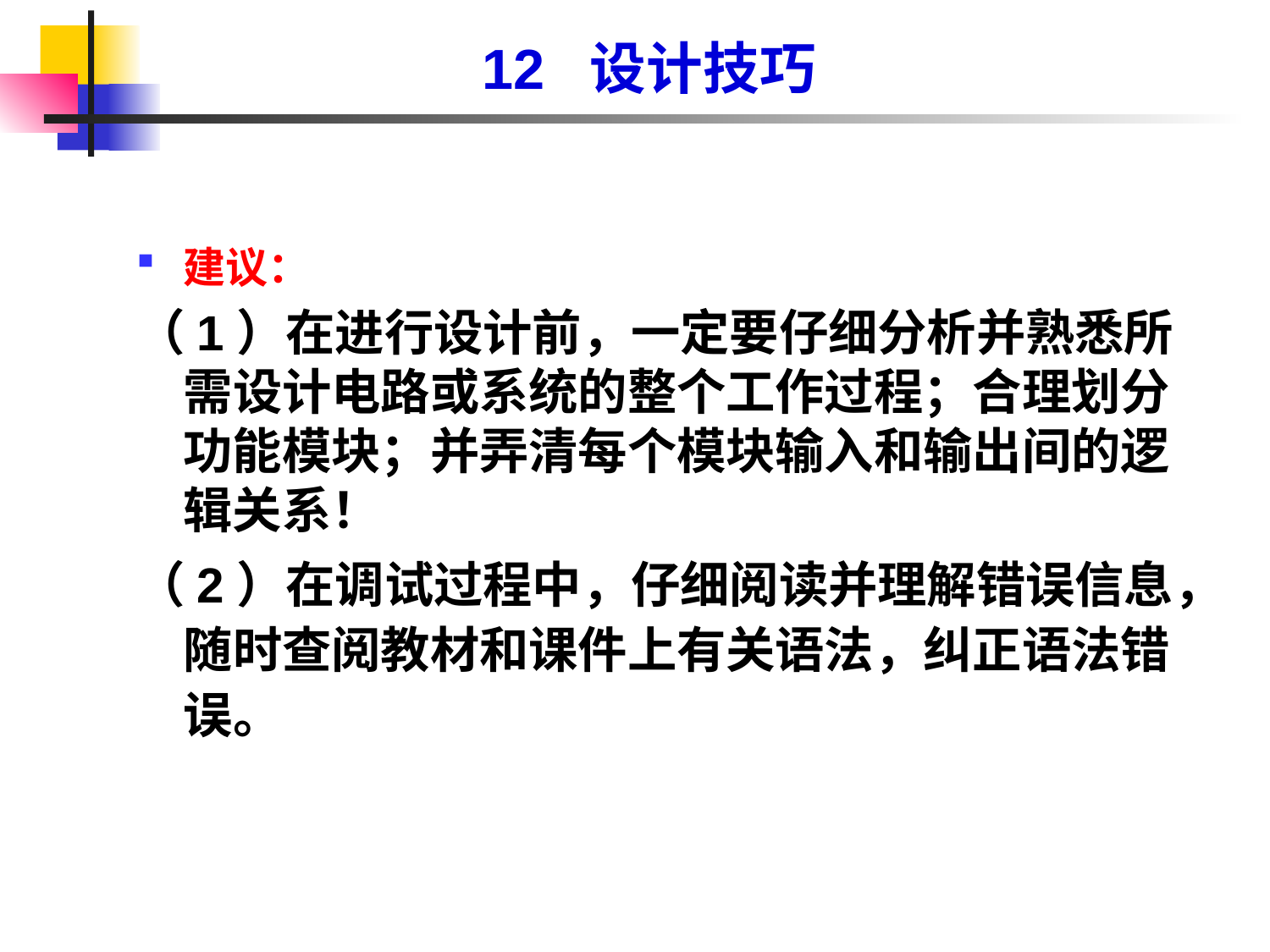

12  设计技巧
建议：
（1）在进行设计前，一定要仔细分析并熟悉所需设计电路或系统的整个工作过程；合理划分功能模块；并弄清每个模块输入和输出间的逻辑关系！
（2）在调试过程中，仔细阅读并理解错误信息，随时查阅教材和课件上有关语法，纠正语法错误。

# 204